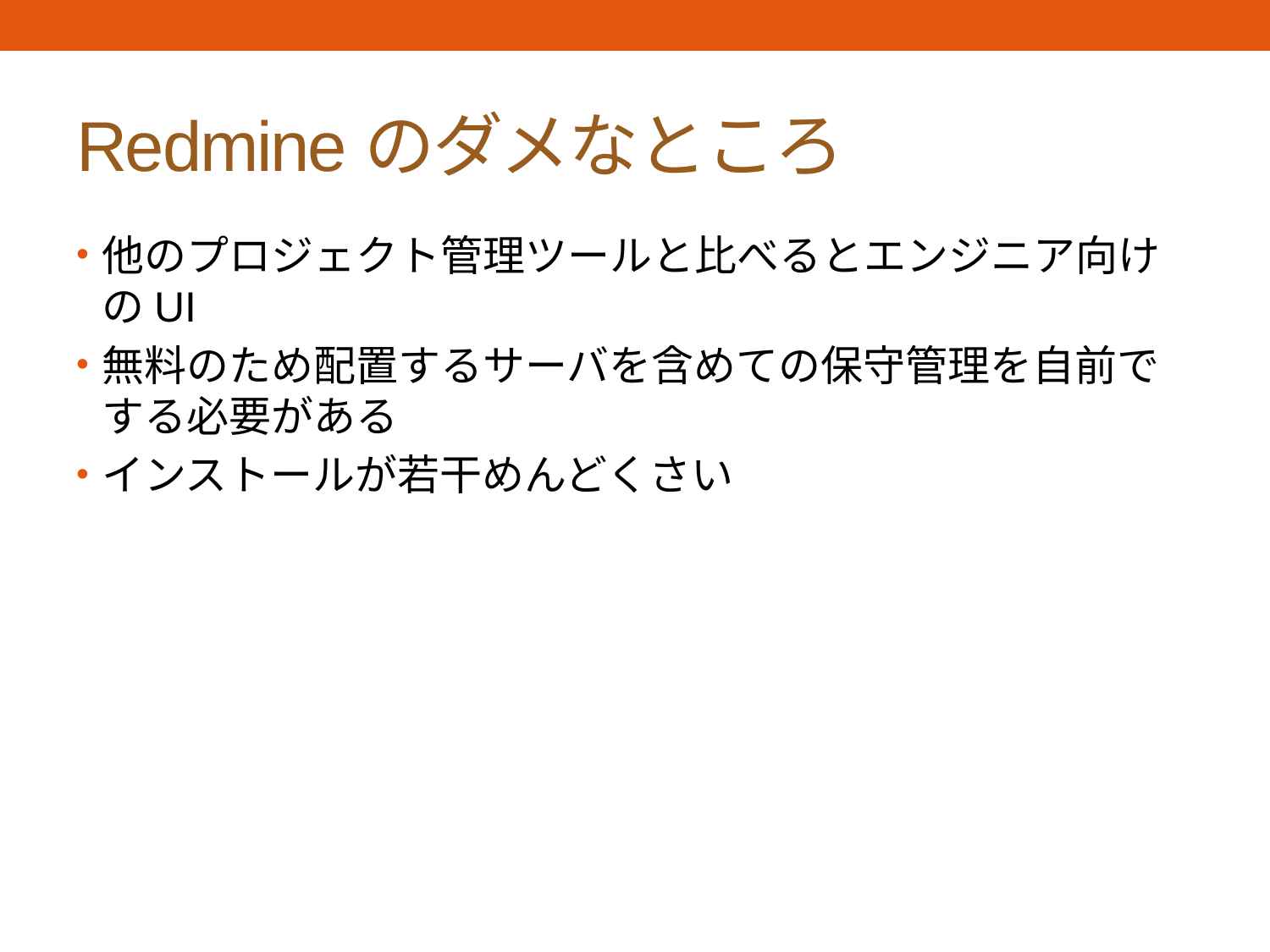

# Redmineのダメなところ
他のプロジェクト管理ツールと比べるとエンジニア向けのUI
無料のため配置するサーバを含めての保守管理を自前でする必要がある
インストールが若干めんどくさい